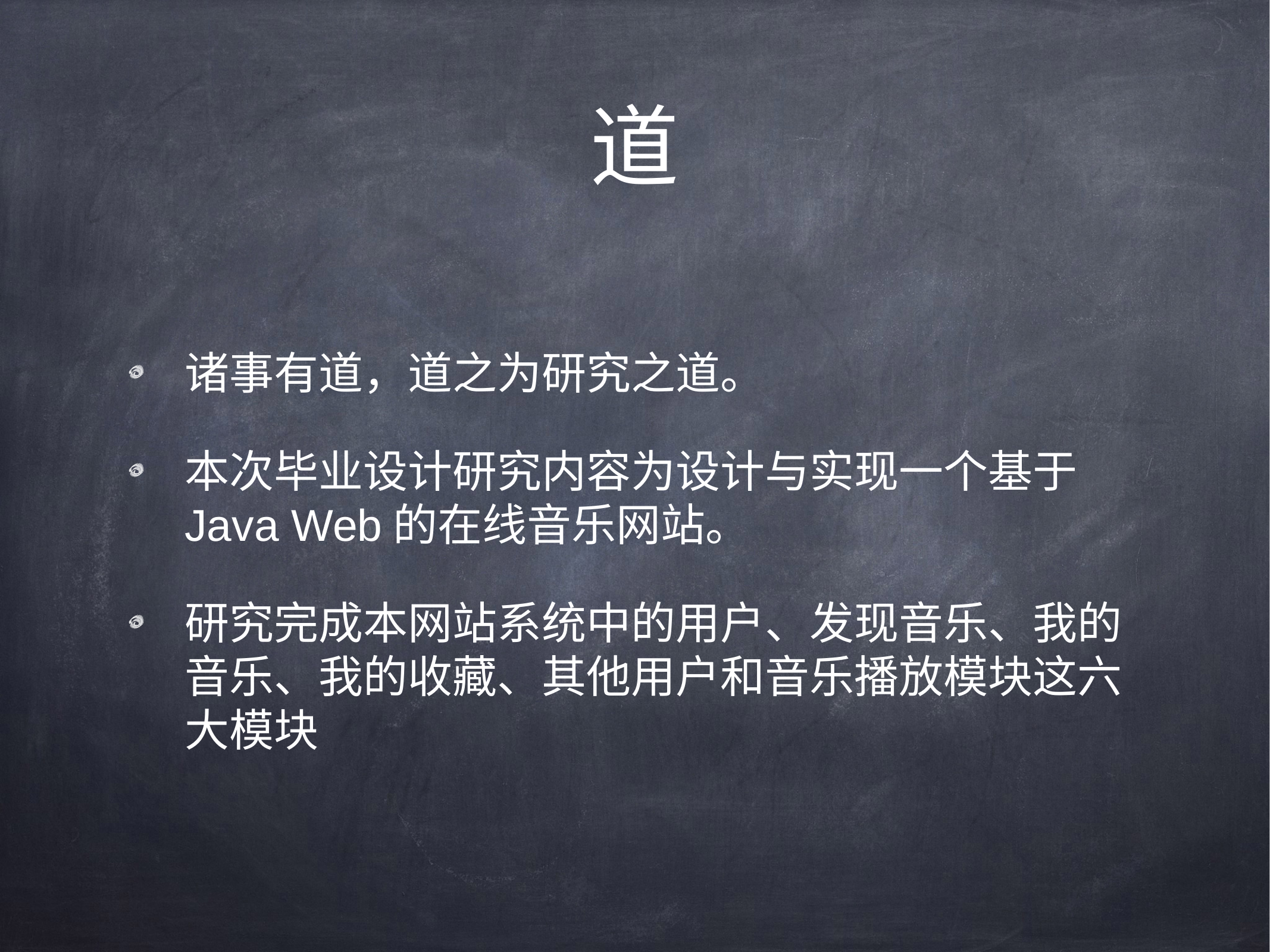

# 道
诸事有道，道之为研究之道。
本次毕业设计研究内容为设计与实现一个基于Java Web的在线音乐网站。
研究完成本网站系统中的用户、发现音乐、我的音乐、我的收藏、其他用户和音乐播放模块这六大模块